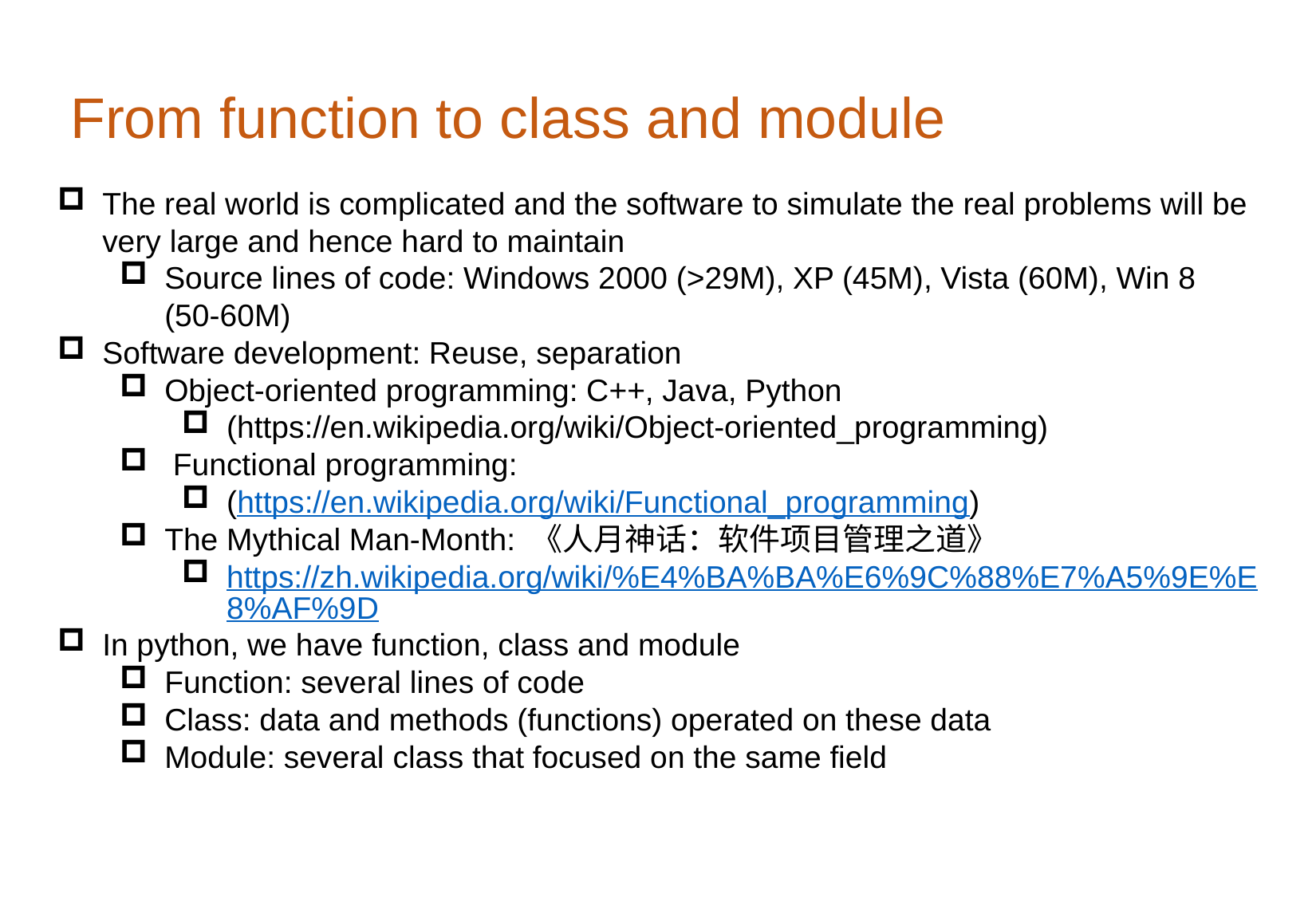

From function to class and module
The real world is complicated and the software to simulate the real problems will be very large and hence hard to maintain
Source lines of code: Windows 2000 (>29M), XP (45M), Vista (60M), Win 8 (50-60M)
Software development: Reuse, separation
Object-oriented programming: C++, Java, Python
(https://en.wikipedia.org/wiki/Object-oriented_programming)
 Functional programming:
(https://en.wikipedia.org/wiki/Functional_programming)
The Mythical Man-Month: 《人月神话：软件项目管理之道》
https://zh.wikipedia.org/wiki/%E4%BA%BA%E6%9C%88%E7%A5%9E%E8%AF%9D
In python, we have function, class and module
Function: several lines of code
Class: data and methods (functions) operated on these data
Module: several class that focused on the same field